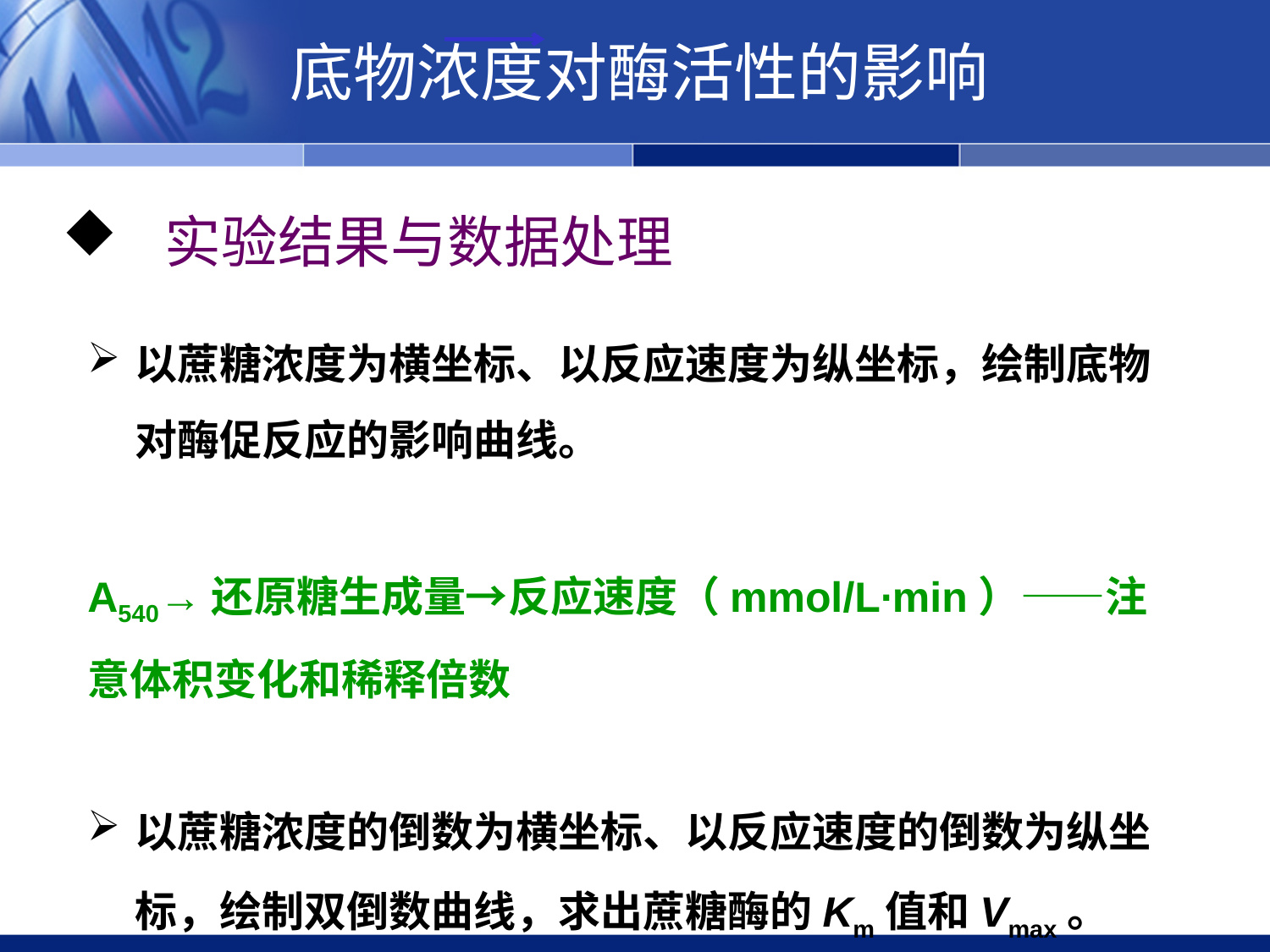

底物浓度对酶活性的影响

  实验结果与数据处理
以蔗糖浓度为横坐标、以反应速度为纵坐标，绘制底物对酶促反应的影响曲线。

A540→还原糖生成量→反应速度（mmol/L∙min）——注意体积变化和稀释倍数

以蔗糖浓度的倒数为横坐标、以反应速度的倒数为纵坐标，绘制双倒数曲线，求出蔗糖酶的Km值和Vmax。